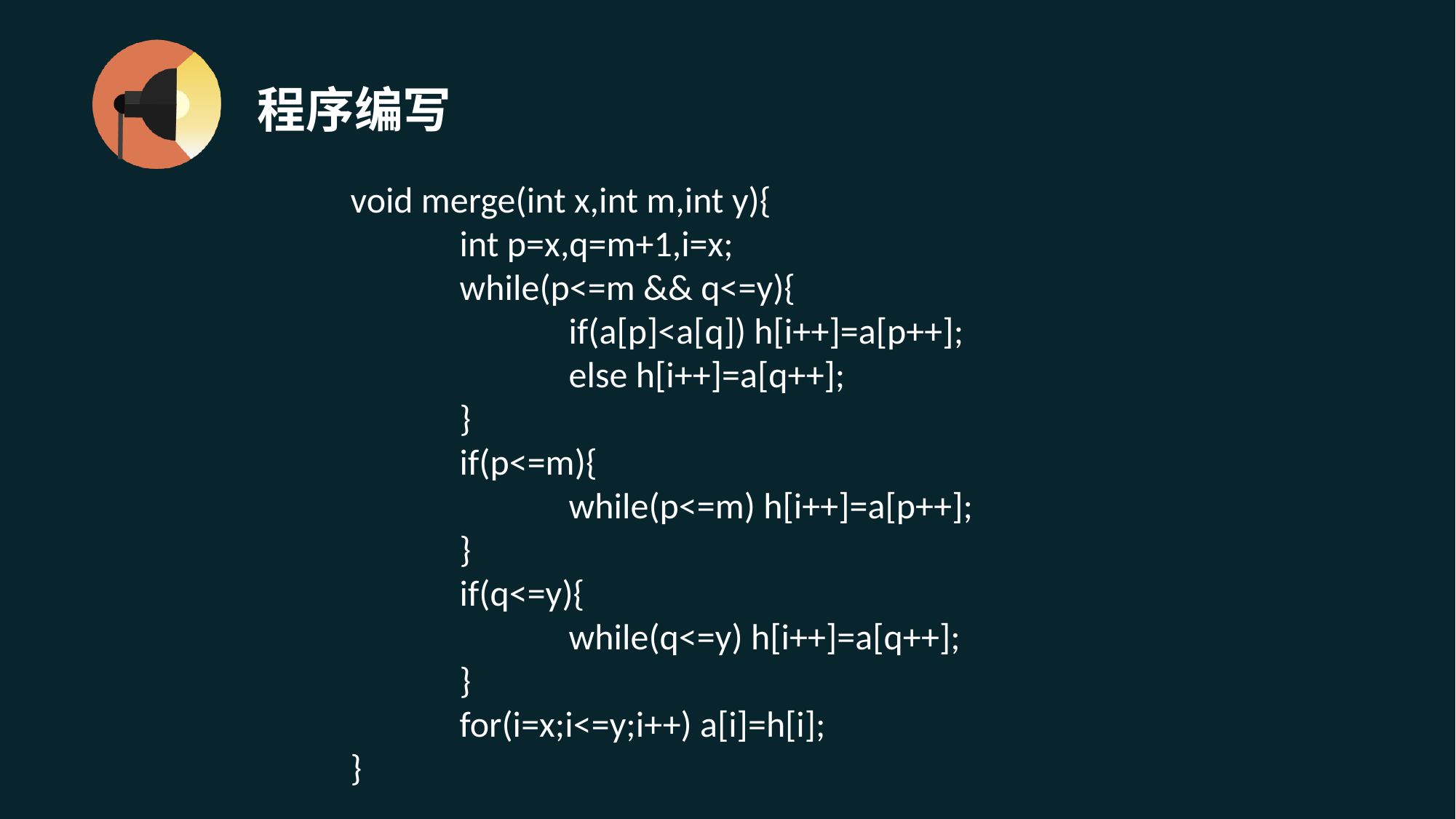

# 程序编写
void merge(int x,int m,int y){
	int p=x,q=m+1,i=x;
	while(p<=m && q<=y){
		if(a[p]<a[q]) h[i++]=a[p++];
		else h[i++]=a[q++];
	}
	if(p<=m){
		while(p<=m) h[i++]=a[p++];
	}
	if(q<=y){
		while(q<=y) h[i++]=a[q++];
	}
	for(i=x;i<=y;i++) a[i]=h[i];
}